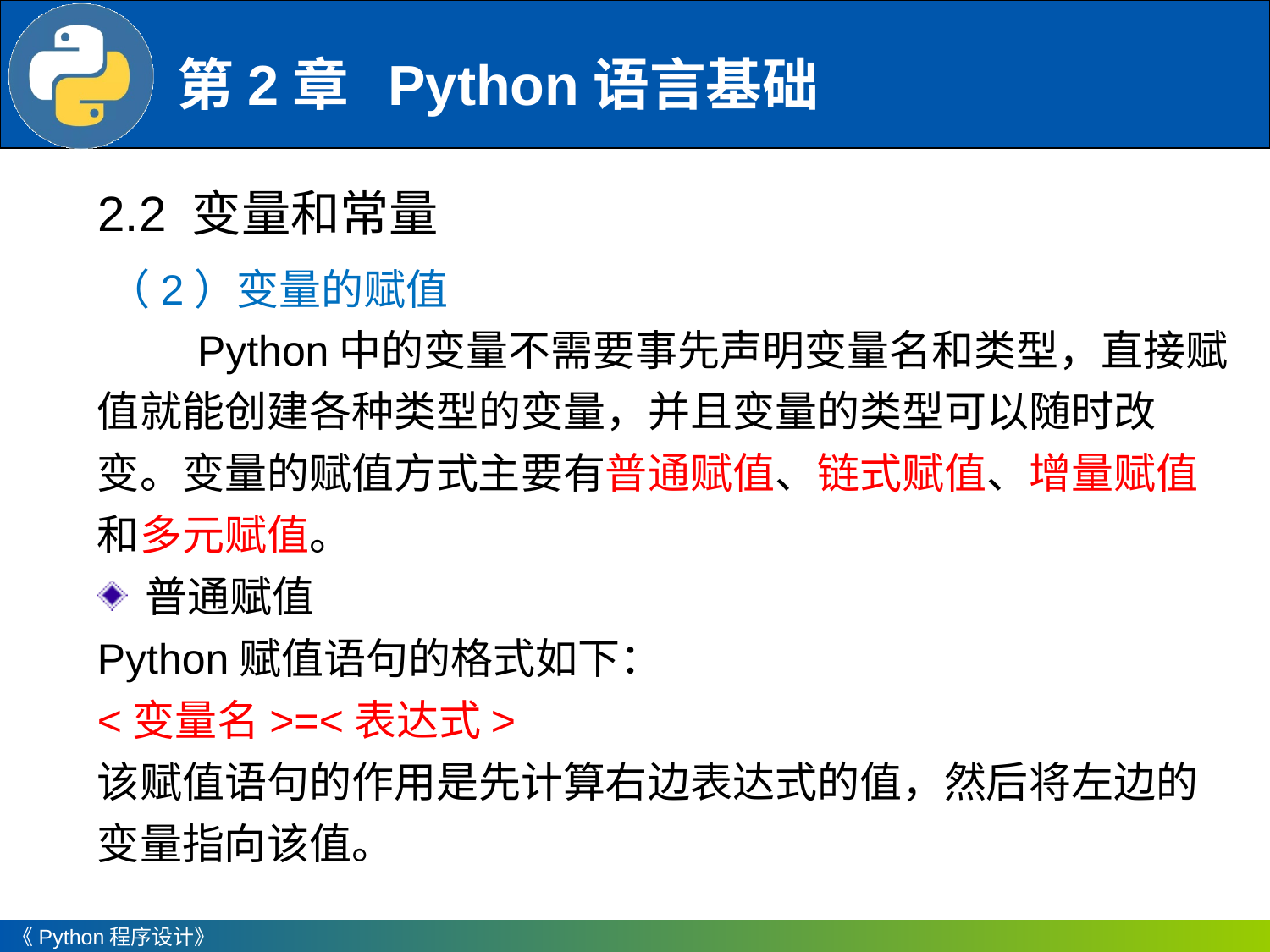

2.2 变量和常量
（2）变量的赋值
Python中的变量不需要事先声明变量名和类型，直接赋值就能创建各种类型的变量，并且变量的类型可以随时改变。变量的赋值方式主要有普通赋值、链式赋值、增量赋值和多元赋值。
普通赋值
Python赋值语句的格式如下：
<变量名>=<表达式>
该赋值语句的作用是先计算右边表达式的值，然后将左边的变量指向该值。